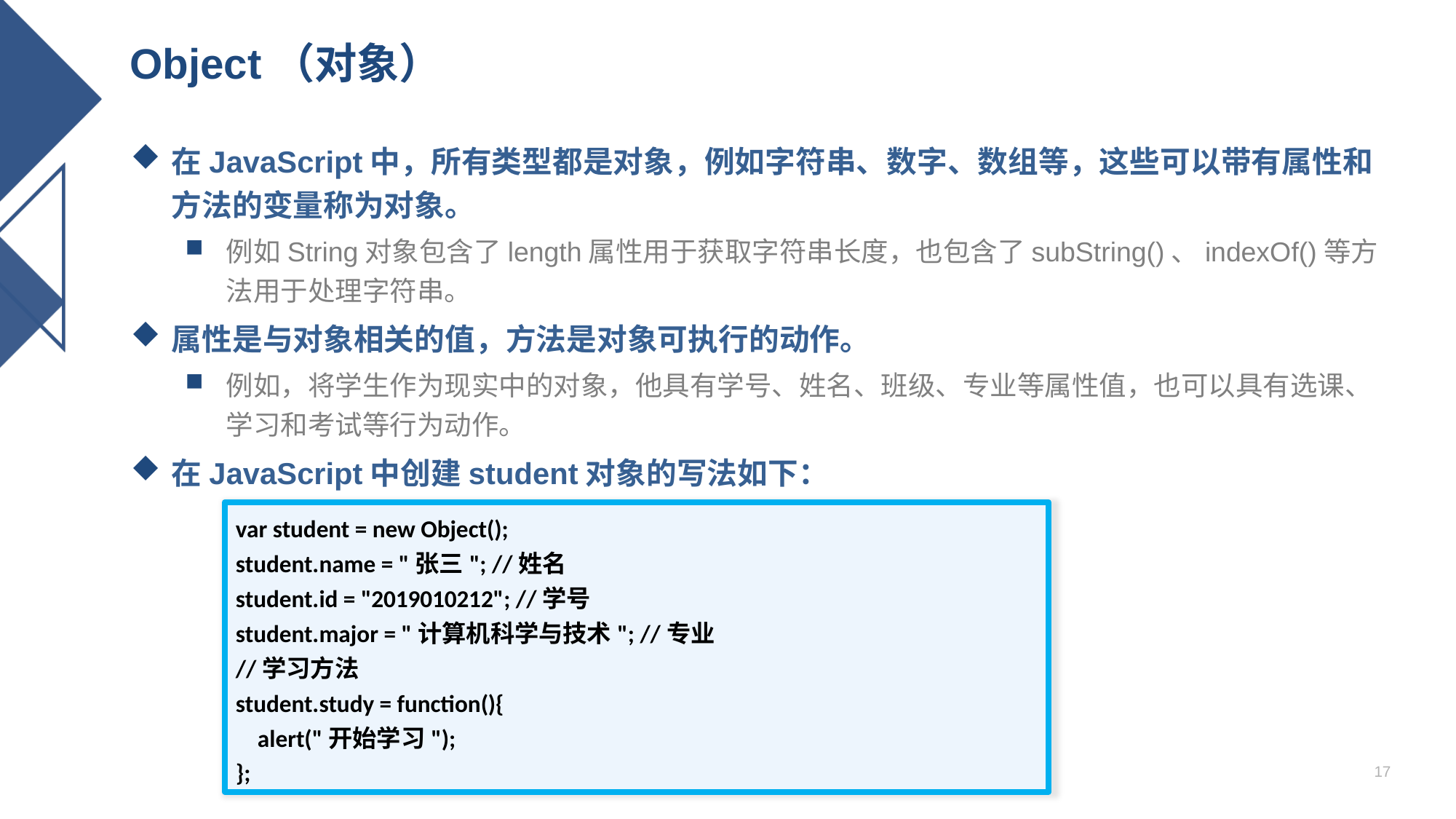

# Object（对象）
在JavaScript中，所有类型都是对象，例如字符串、数字、数组等，这些可以带有属性和方法的变量称为对象。
例如String对象包含了length属性用于获取字符串长度，也包含了subString()、indexOf()等方法用于处理字符串。
属性是与对象相关的值，方法是对象可执行的动作。
例如，将学生作为现实中的对象，他具有学号、姓名、班级、专业等属性值，也可以具有选课、学习和考试等行为动作。
在JavaScript中创建student对象的写法如下：

var student = new Object();
student.name = "张三"; //姓名
student.id = "2019010212"; //学号
student.major = "计算机科学与技术"; //专业
//学习方法
student.study = function(){
    alert("开始学习");
};
17